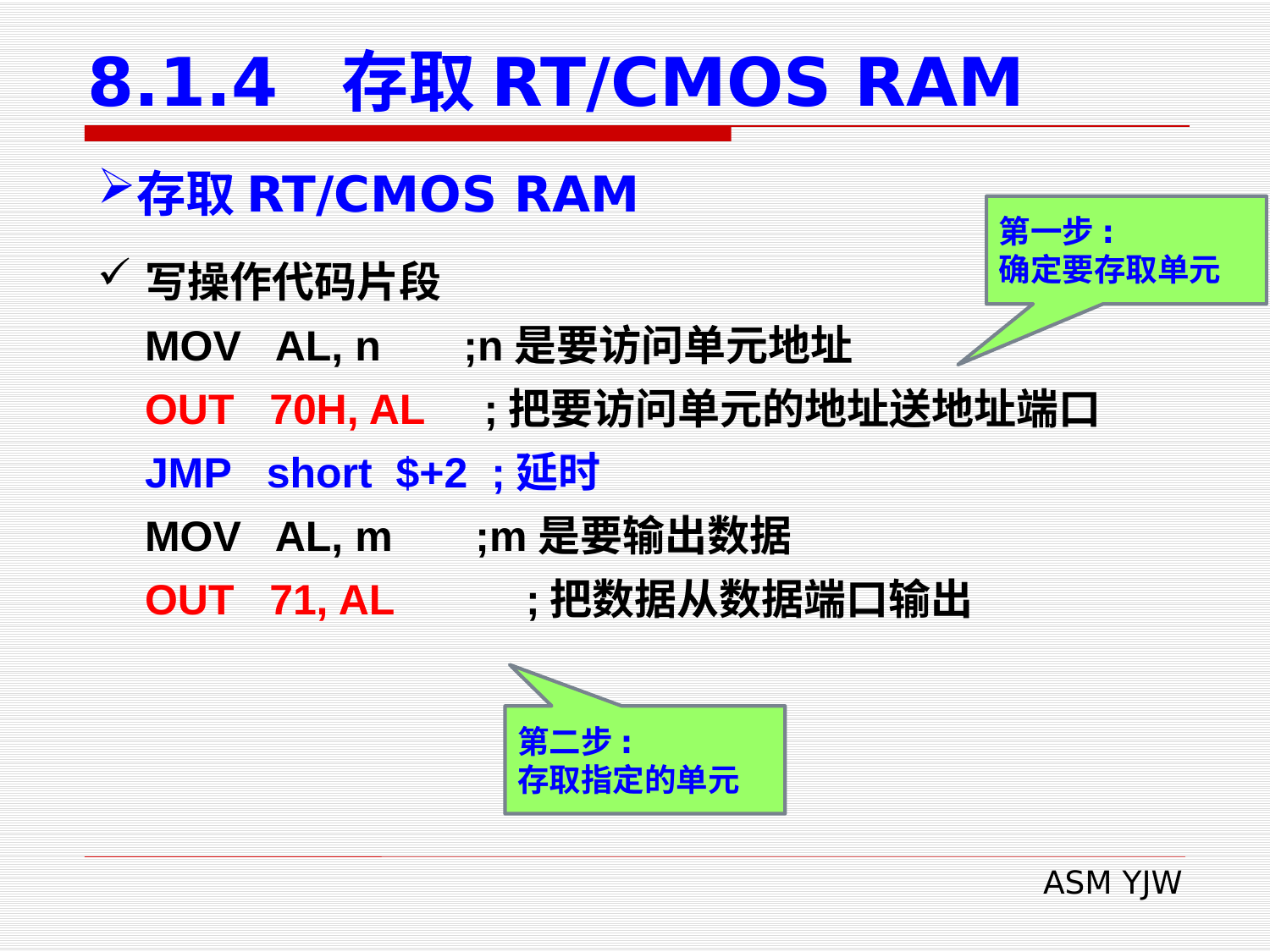

# 8.1.4  存取RT/CMOS RAM
存取RT/CMOS RAM
第一步:
确定要存取单元
写操作代码片段
    MOV   AL, n       ;n是要访问单元地址
    OUT   70H, AL     ;把要访问单元的地址送地址端口
    JMP   short  $+2  ;延时
    MOV   AL, m       ;m是要输出数据
    OUT   71, AL	    ;把数据从数据端口输出

第二步:
存取指定的单元